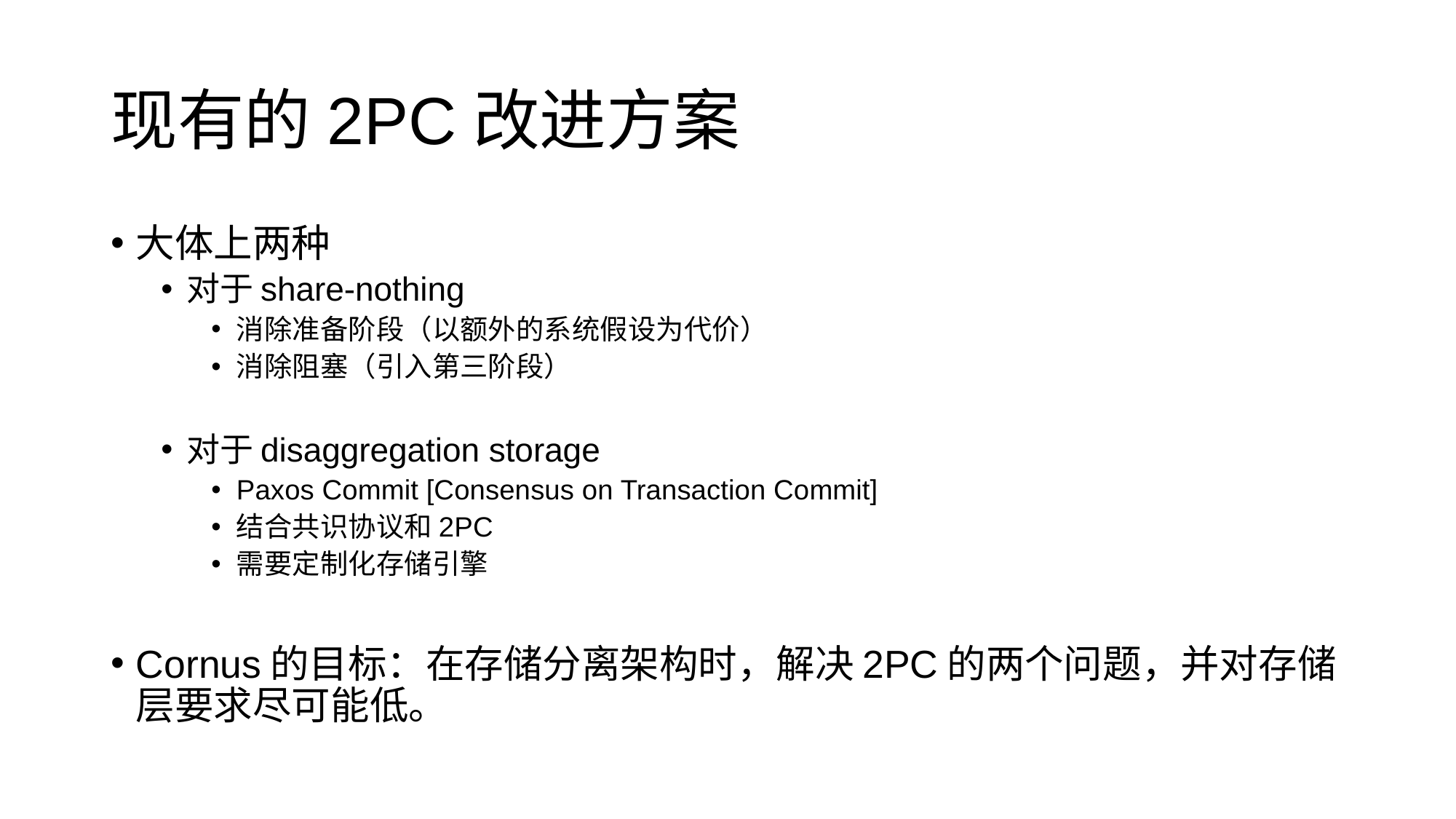

# 现有的2PC改进方案
大体上两种
对于share-nothing
消除准备阶段（以额外的系统假设为代价）
消除阻塞（引入第三阶段）

对于disaggregation storage
Paxos Commit [Consensus on Transaction Commit]
结合共识协议和2PC
需要定制化存储引擎

Cornus的目标：在存储分离架构时，解决2PC的两个问题，并对存储层要求尽可能低。